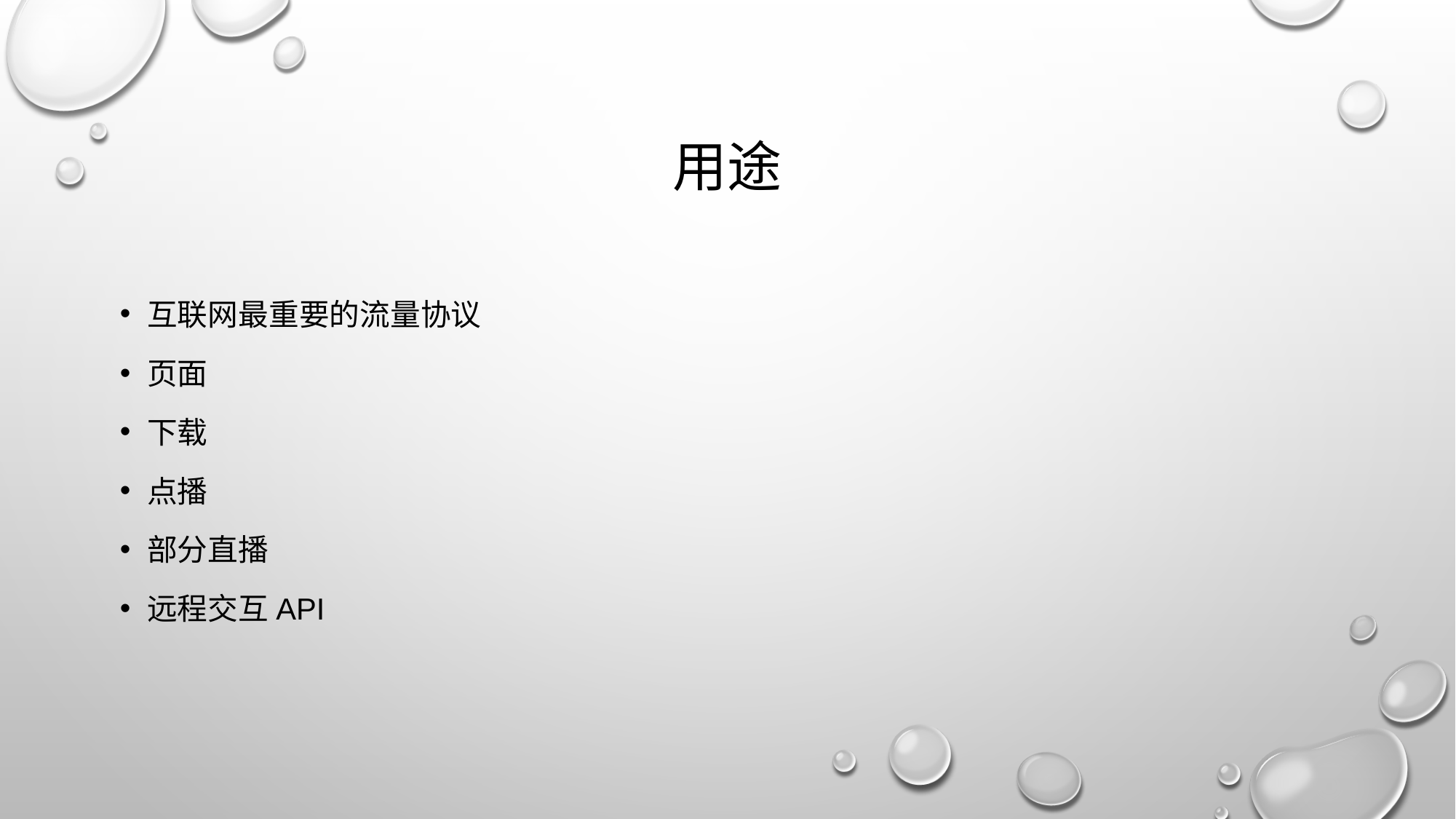

# 用途
互联网最重要的流量协议
页面
下载
点播
部分直播
远程交互API